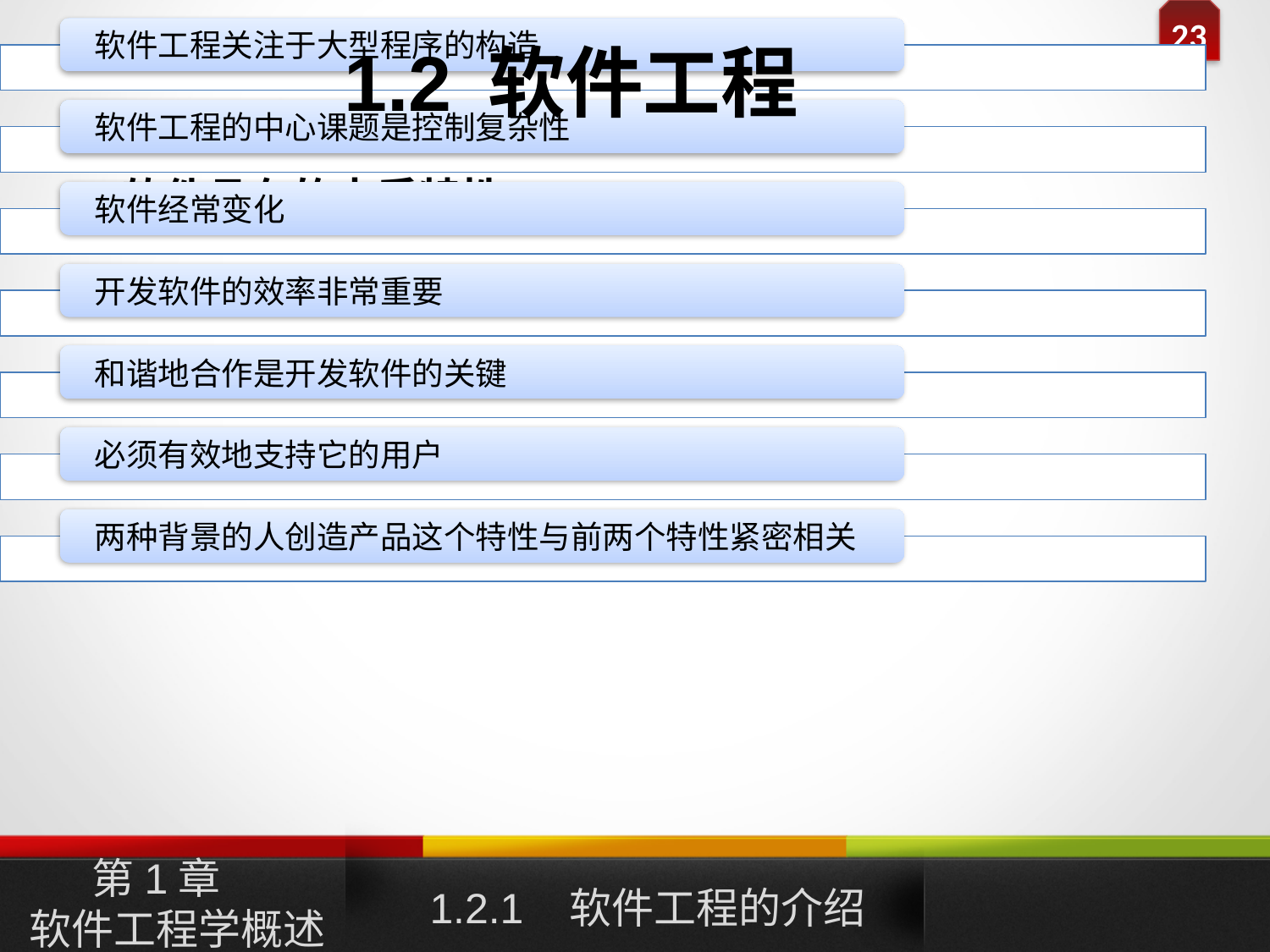

1.2 软件工程
软件具有的本质特性

软件工程关注于大型程序的构造

软件工程的中心课题是控制复杂性

软件经常变化

开发软件的效率非常重要

和谐地合作是开发软件的关键

必须有效地支持它的用户

两种背景的人创造产品这个特性与前两个特性紧密相关
1.2.1   软件工程的介绍